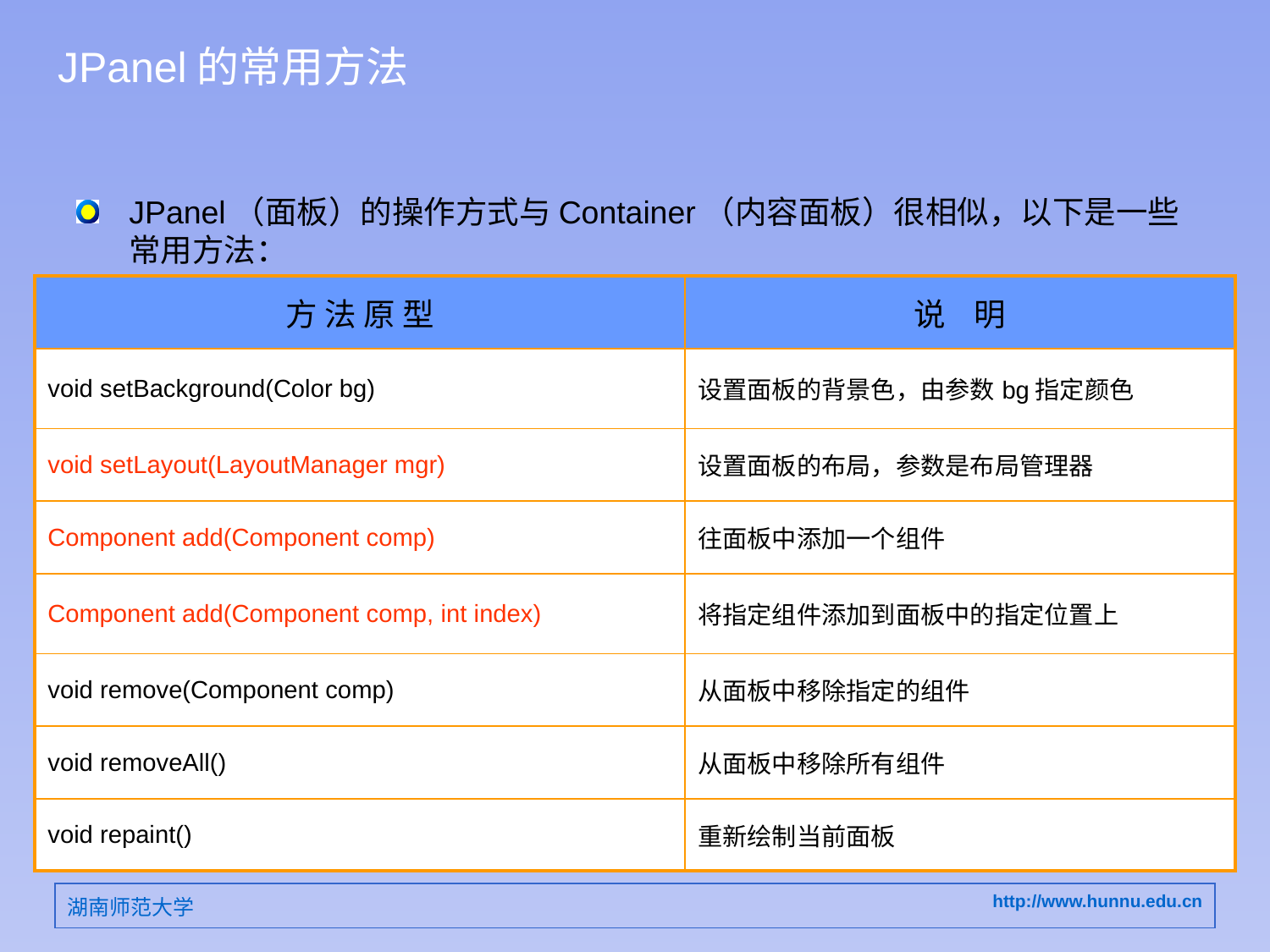

# JPanel的常用方法
JPanel（面板）的操作方式与Container（内容面板）很相似，以下是一些常用方法：
| 方 法 原 型 | 说 明 |
| --- | --- |
| void setBackground(Color bg) | 设置面板的背景色，由参数bg指定颜色 |
| void setLayout(LayoutManager mgr) | 设置面板的布局，参数是布局管理器 |
| Component add(Component comp) | 往面板中添加一个组件 |
| Component add(Component comp, int index) | 将指定组件添加到面板中的指定位置上 |
| void remove(Component comp) | 从面板中移除指定的组件 |
| void removeAll() | 从面板中移除所有组件 |
| void repaint() | 重新绘制当前面板 |